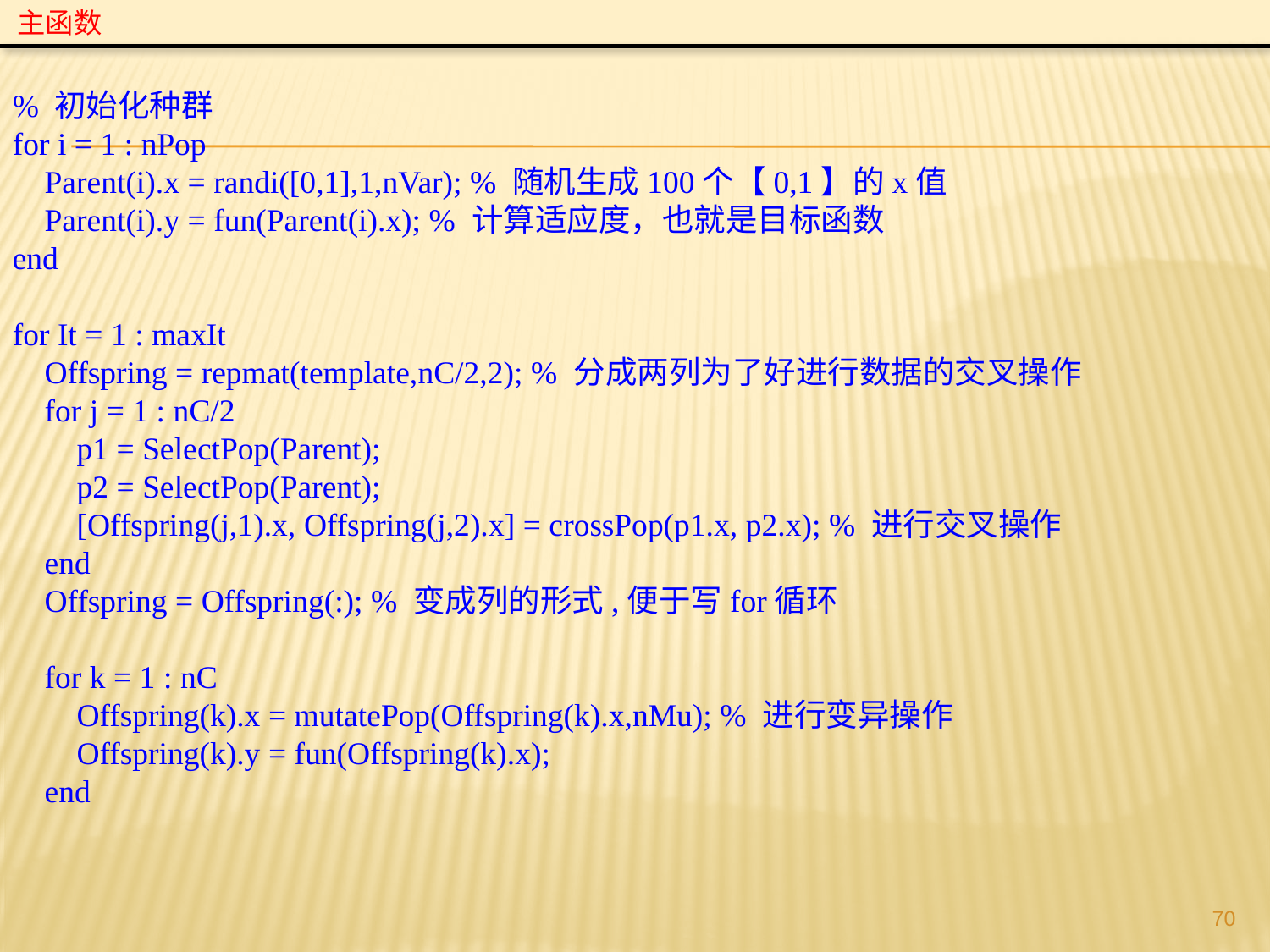

主函数

% 初始化种群
for i = 1 : nPop
    Parent(i).x = randi([0,1],1,nVar); % 随机生成100个【0,1】的x值
    Parent(i).y = fun(Parent(i).x); % 计算适应度，也就是目标函数
end

for It = 1 : maxIt
    Offspring = repmat(template,nC/2,2); % 分成两列为了好进行数据的交叉操作
    for j = 1 : nC/2
        p1 = SelectPop(Parent);
        p2 = SelectPop(Parent);
        [Offspring(j,1).x, Offspring(j,2).x] = crossPop(p1.x, p2.x); % 进行交叉操作
    end
    Offspring = Offspring(:); % 变成列的形式,便于写for循环

    for k = 1 : nC
        Offspring(k).x = mutatePop(Offspring(k).x,nMu); % 进行变异操作
        Offspring(k).y = fun(Offspring(k).x);
    end
70